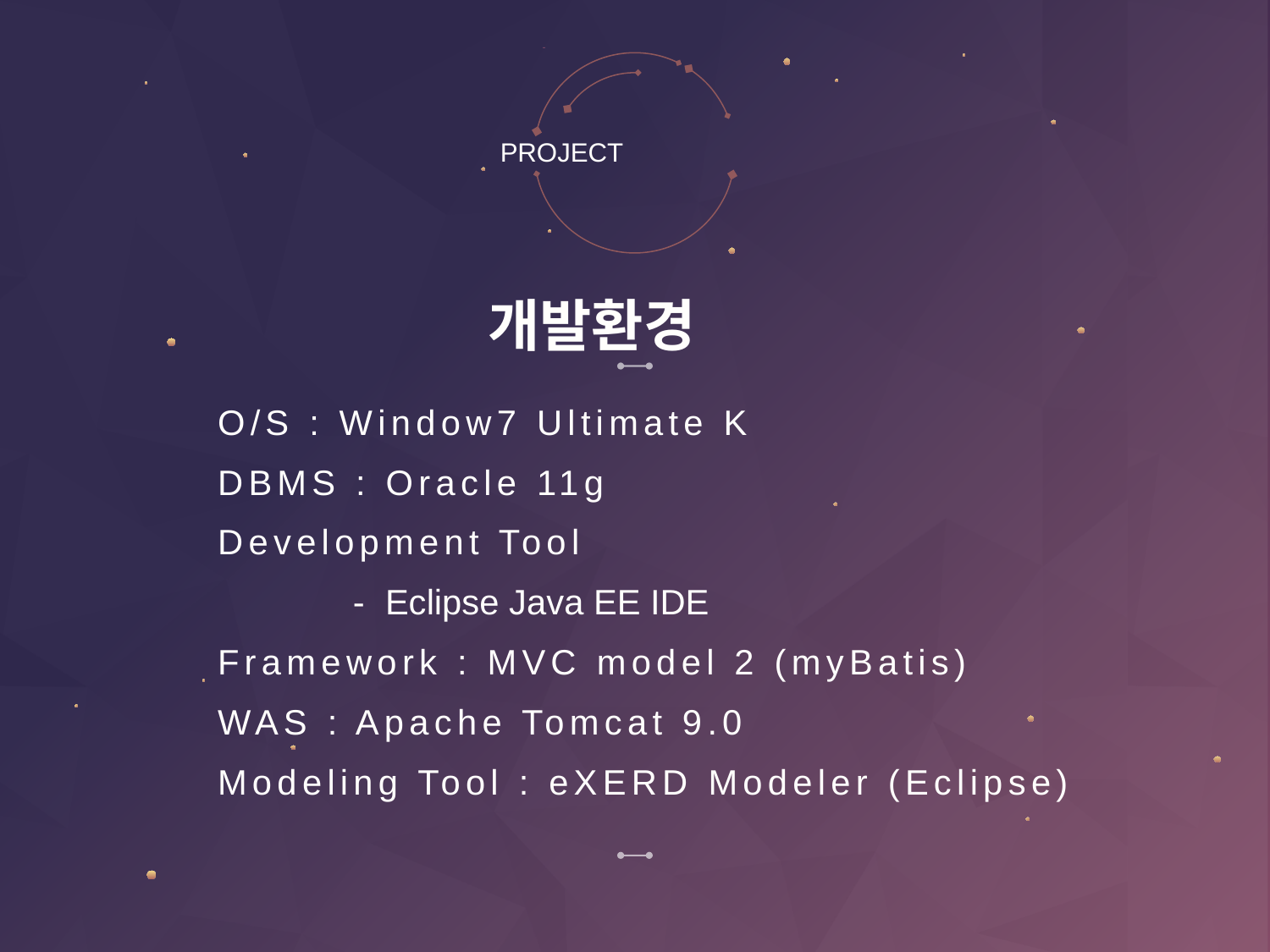

# PROJECT
개발환경
O/S : Window7 Ultimate K
DBMS : Oracle 11g
Development Tool
         - Eclipse Java EE IDE
Framework : MVC model 2 (myBatis)
WAS : Apache Tomcat 9.0
Modeling Tool : eXERD Modeler (Eclipse)
Pandora TEAM PROJECT